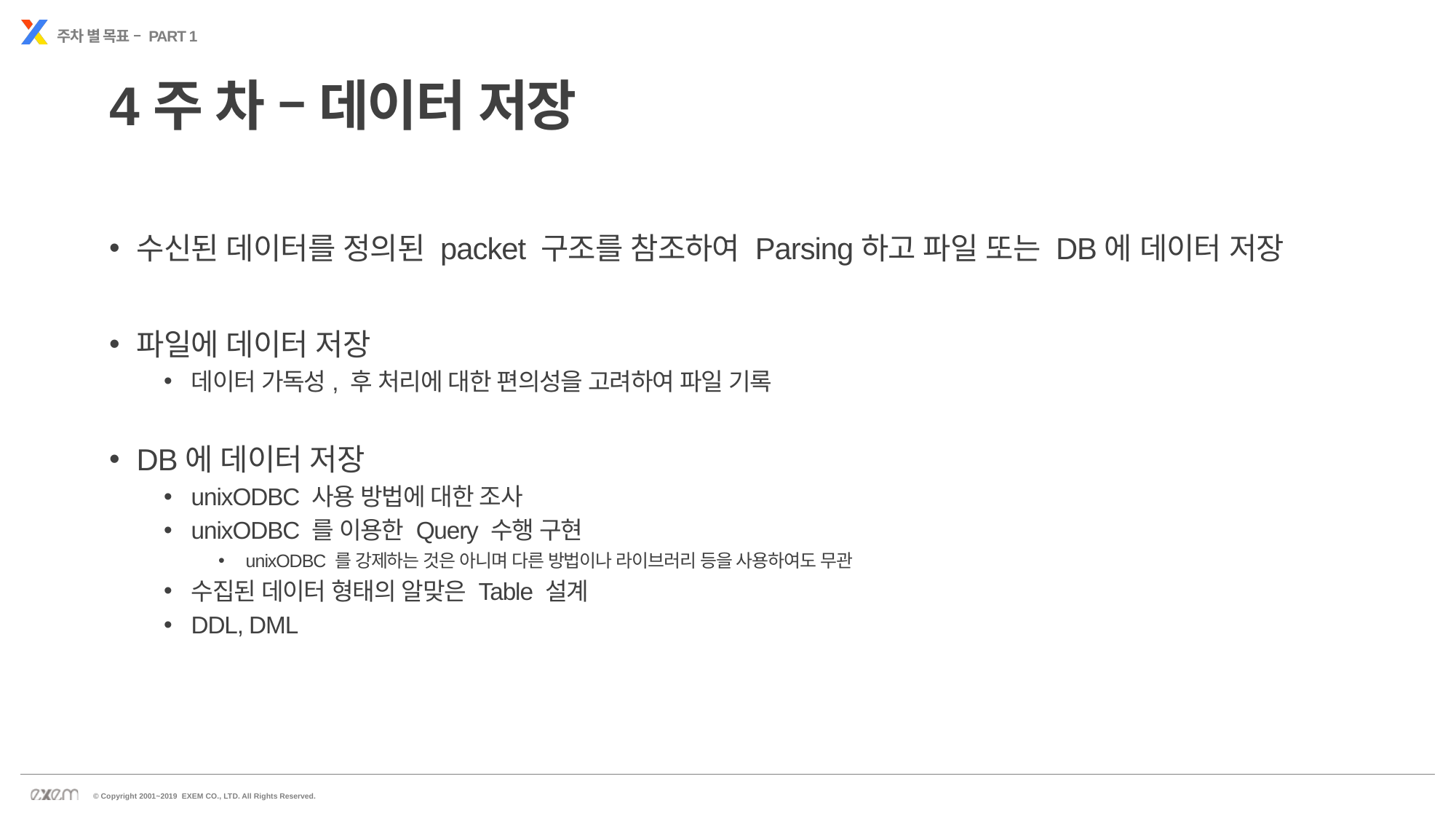

주차 별 목표 – PART 1
4주 차 – 데이터 저장

수신된 데이터를 정의된 packet 구조를 참조하여 Parsing하고 파일 또는 DB에 데이터 저장

파일에 데이터 저장
데이터 가독성, 후 처리에 대한 편의성을 고려하여 파일 기록

DB에 데이터 저장
unixODBC 사용 방법에 대한 조사
unixODBC 를 이용한 Query 수행 구현
unixODBC 를 강제하는 것은 아니며 다른 방법이나 라이브러리 등을 사용하여도 무관
수집된 데이터 형태의 알맞은 Table 설계
DDL, DML